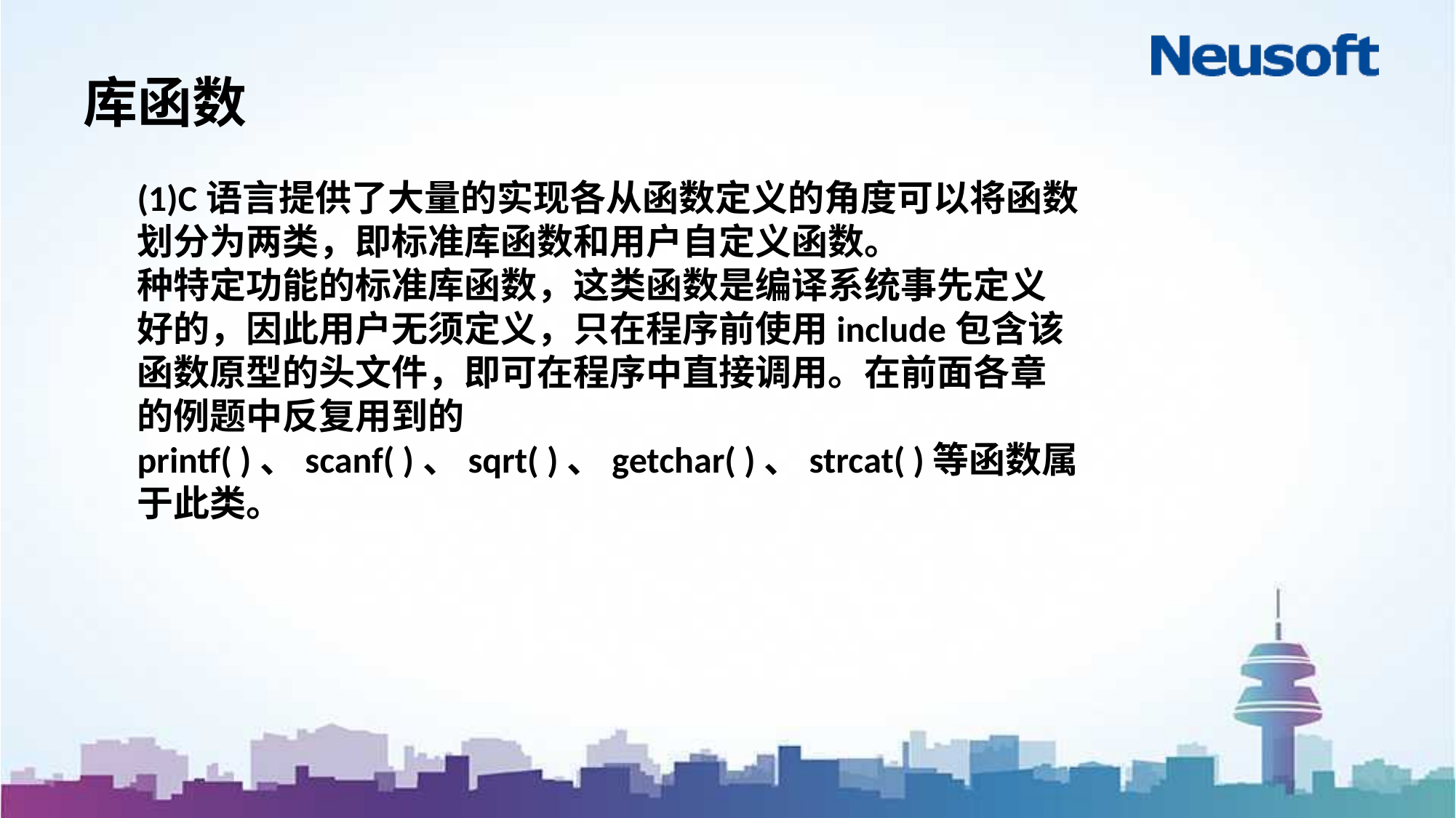

# 库函数
(1)C语言提供了大量的实现各从函数定义的角度可以将函数划分为两类，即标准库函数和用户自定义函数。
种特定功能的标准库函数，这类函数是编译系统事先定义好的，因此用户无须定义，只在程序前使用include包含该函数原型的头文件，即可在程序中直接调用。在前面各章的例题中反复用到的printf( )、scanf( )、sqrt( )、getchar( )、strcat( )等函数属于此类。